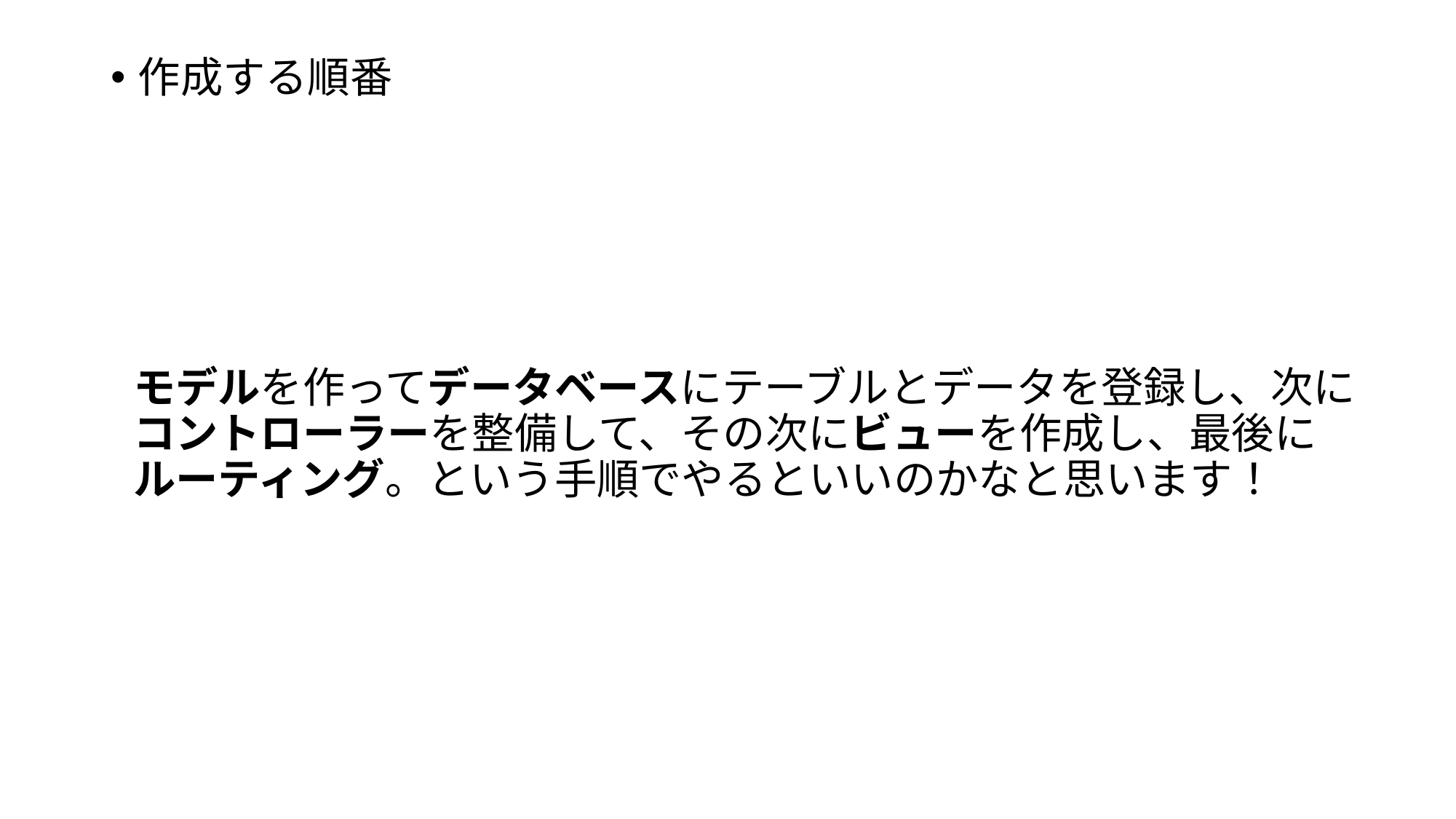

作成する順番
モデルを作ってデータベースにテーブルとデータを登録し、次にコントローラーを整備して、その次にビューを作成し、最後にルーティング。という手順でやるといいのかなと思います！